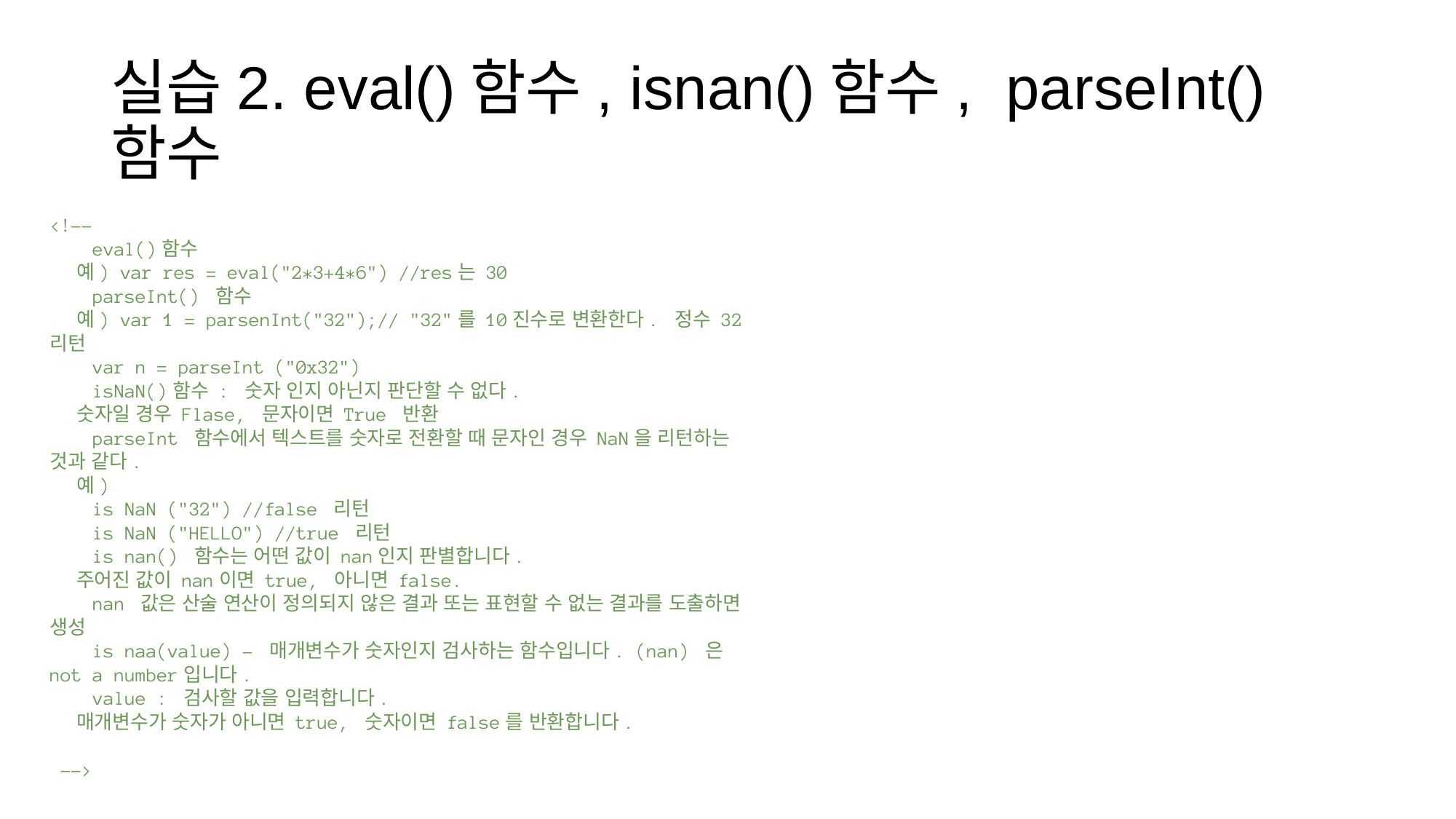

# 실습2. eval()함수, isnan()함수,  parseInt()함수
<!--
    eval()함수
    예) var res = eval("2*3+4*6") //res는 30
    parseInt() 함수
    예) var 1 = parsenInt("32");// "32"를 10진수로 변환한다. 정수 32리턴
    var n = parseInt ("0x32")
    isNaN()함수 : 숫자 인지 아닌지 판단할 수 없다.
    숫자일 경우 Flase, 문자이면 True 반환
    parseInt 함수에서 텍스트를 숫자로 전환할 때 문자인 경우 NaN을 리턴하는 것과 같다.
    예)
    is NaN ("32") //false 리턴
    is NaN ("HELLO") //true 리턴
    is nan() 함수는 어떤 값이 nan인지 판별합니다.
    주어진 값이 nan이면 true, 아니면 false.
    nan 값은 산술 연산이 정의되지 않은 결과 또는 표현할 수 없는 결과를 도출하면 생성
    is naa(value) - 매개변수가 숫자인지 검사하는 함수입니다. (nan) 은 not a number입니다.
    value : 검사할 값을 입력합니다.
    매개변수가 숫자가 아니면 true, 숫자이면 false를 반환합니다.
 -->